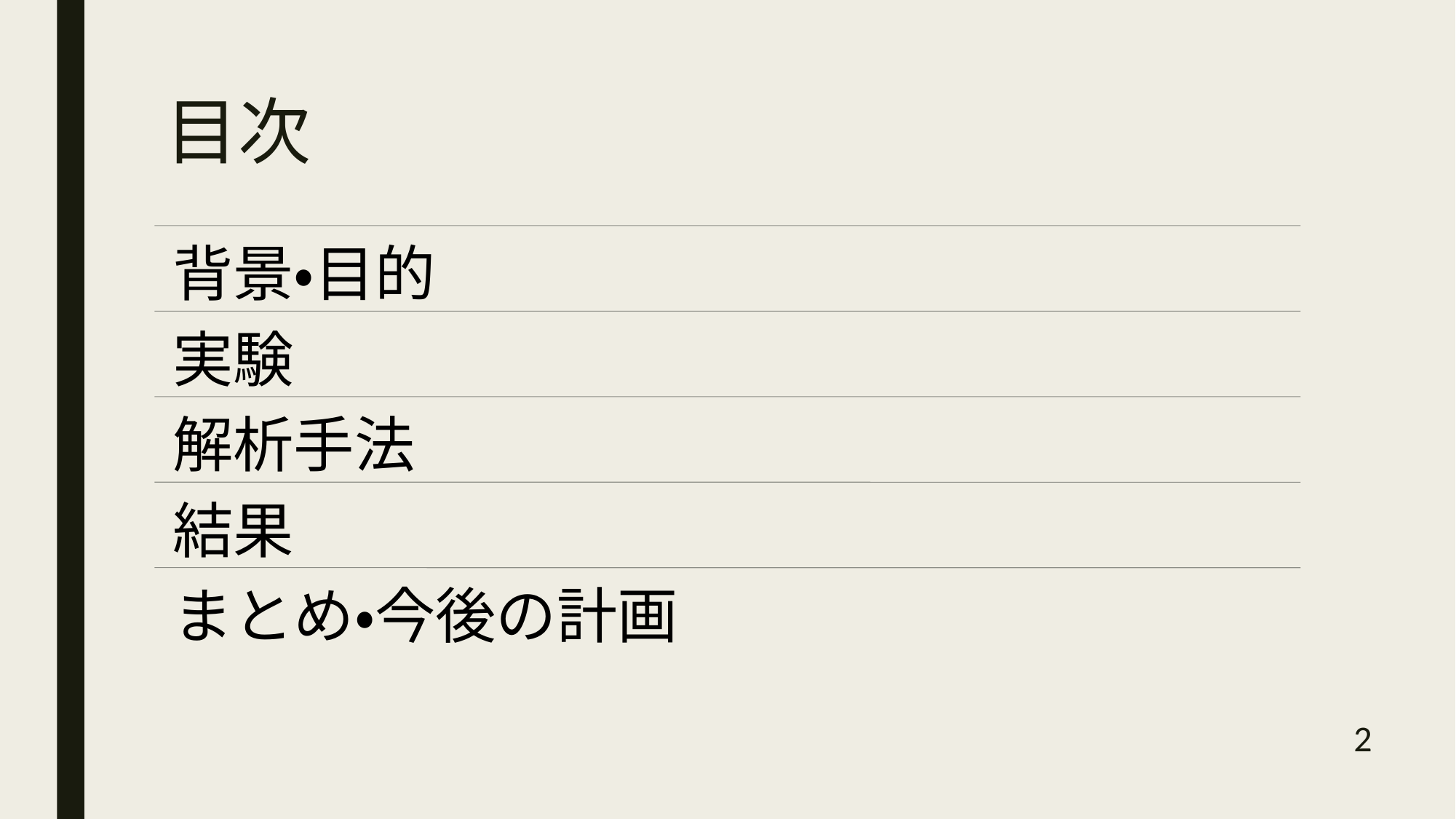

# 目次
背景・目的
実験
解析手法
結果
まとめ・今後の計画
2